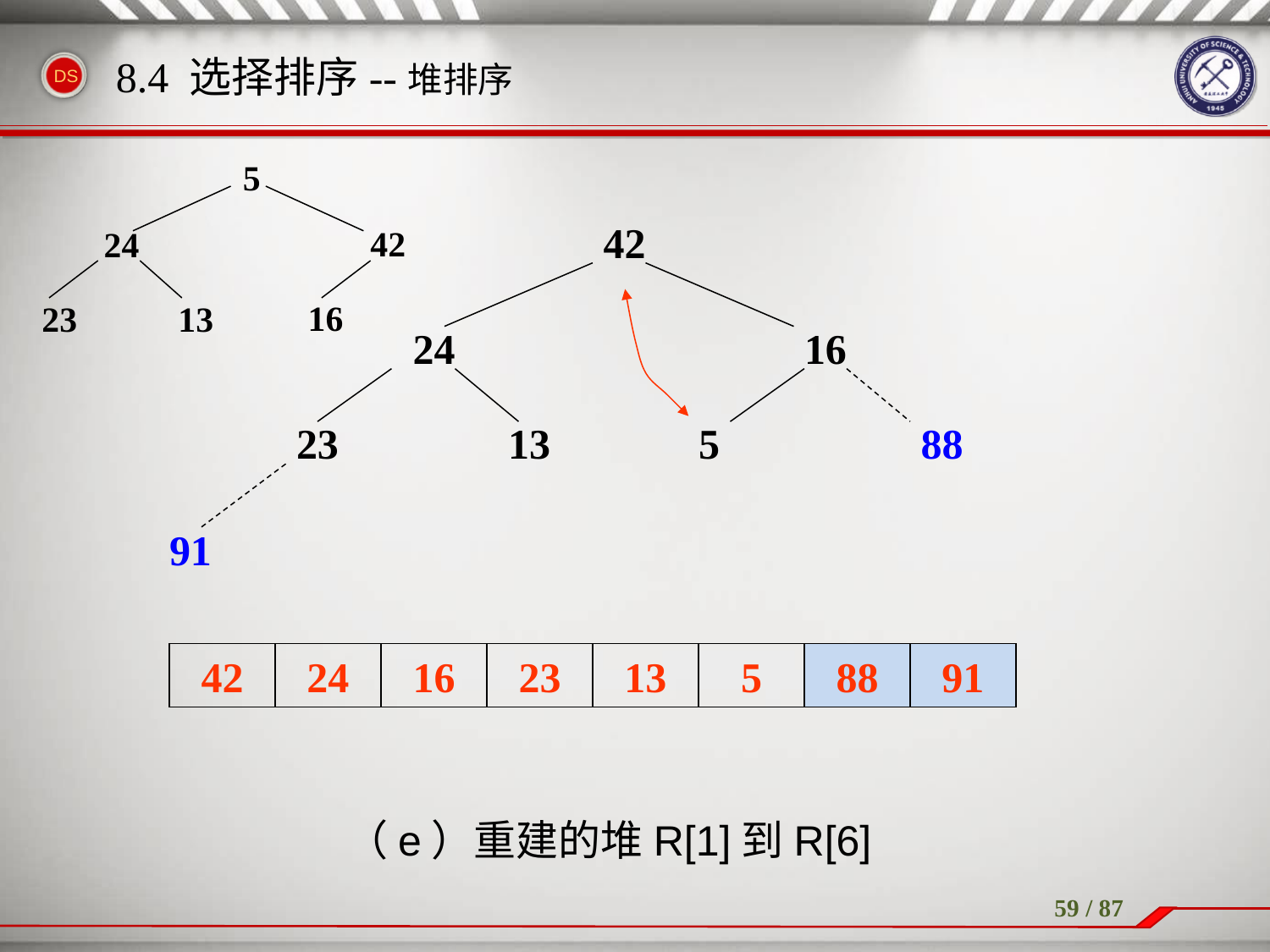

8.4 选择排序--堆排序
5

42
24

16
23
13
42

24
16

23
13
5
88

91

42
24
16
23
13
5
88
91
（e）重建的堆R[1]到R[6]